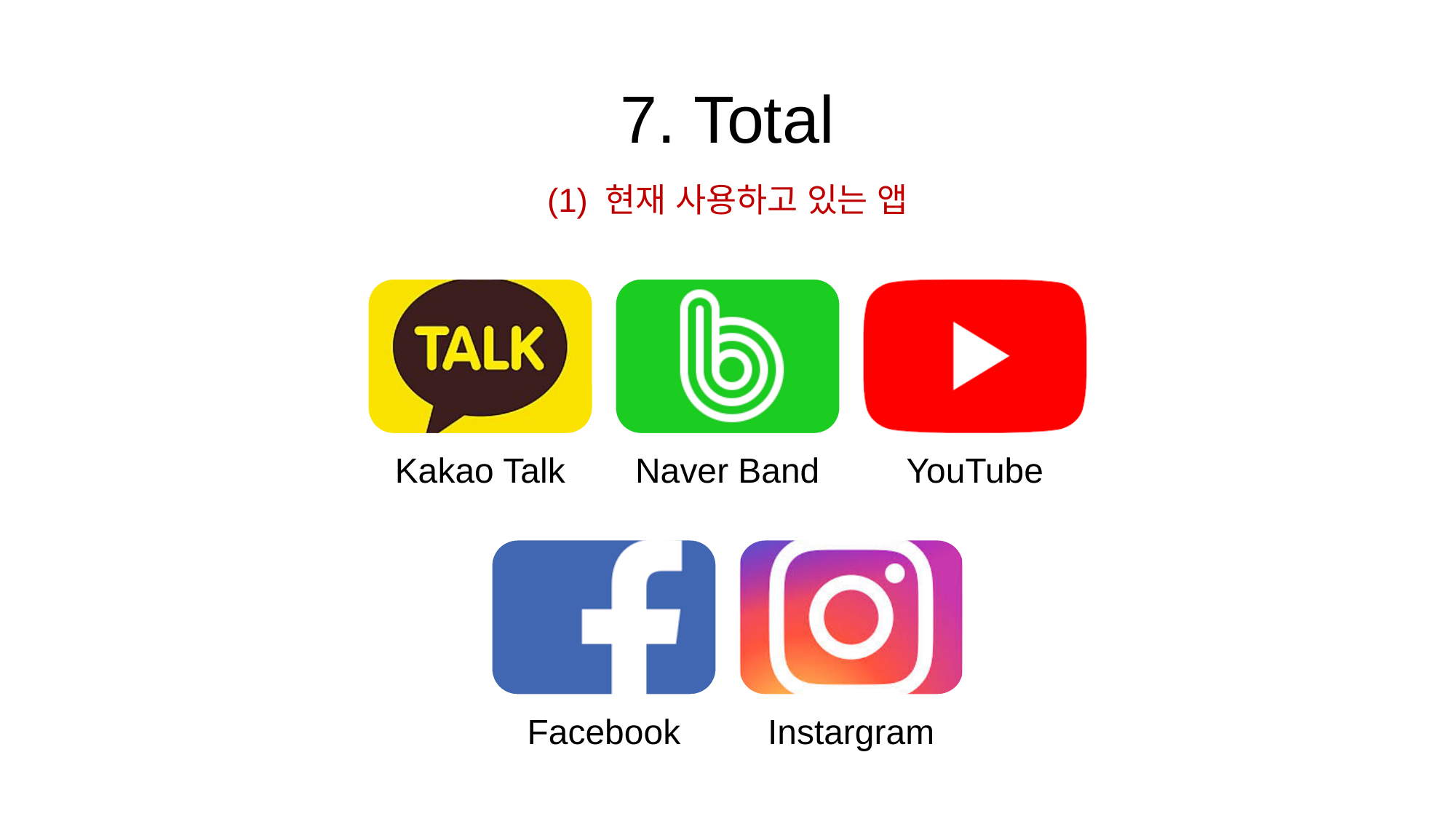

# 7. Total
(1) 현재 사용하고 있는 앱
Kakao Talk
Naver Band
YouTube
Facebook
Instargram